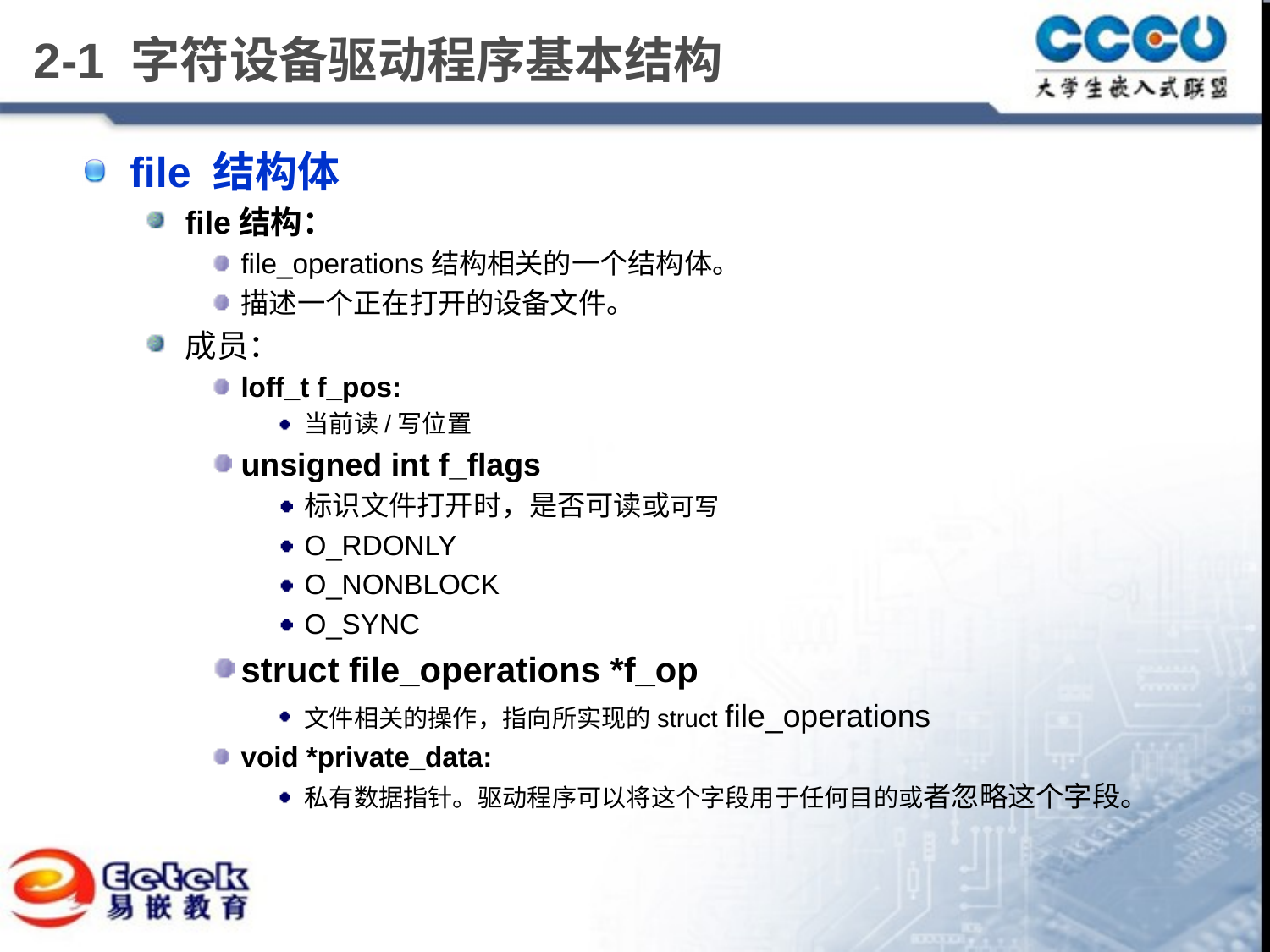

# 2-1 字符设备驱动程序基本结构
file 结构体
file结构：
file_operations结构相关的一个结构体。
描述一个正在打开的设备文件。
成员：
loff_t f_pos:
当前读/写位置
unsigned int f_flags
标识文件打开时，是否可读或可写
O_RDONLY
O_NONBLOCK
O_SYNC
struct file_operations *f_op
文件相关的操作，指向所实现的struct file_operations
void *private_data:
私有数据指针。驱动程序可以将这个字段用于任何目的或者忽略这个字段。